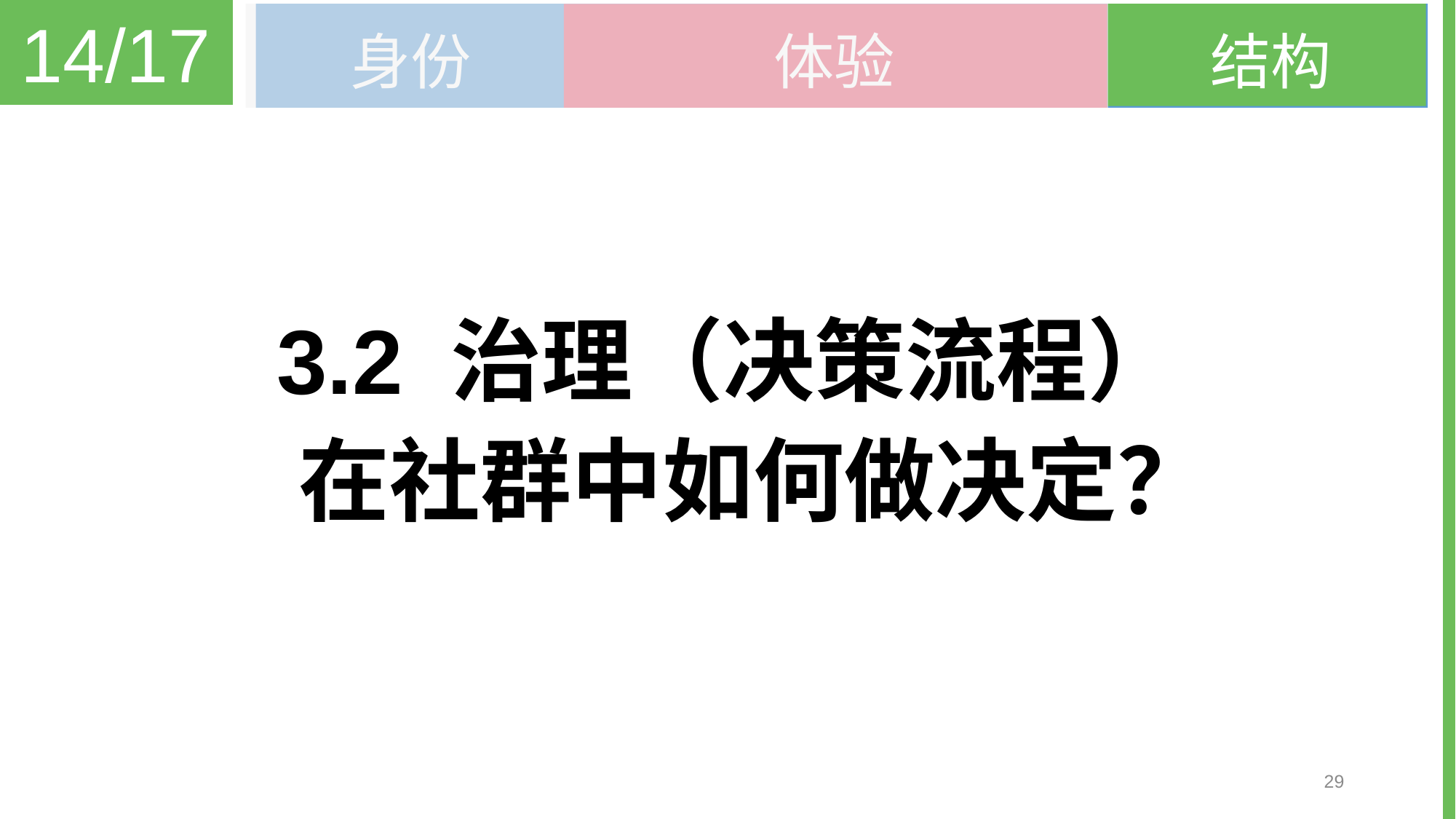

14/17

结构
身份
体验
# 3.2 治理（决策流程）
在社群中如何做决定？
29